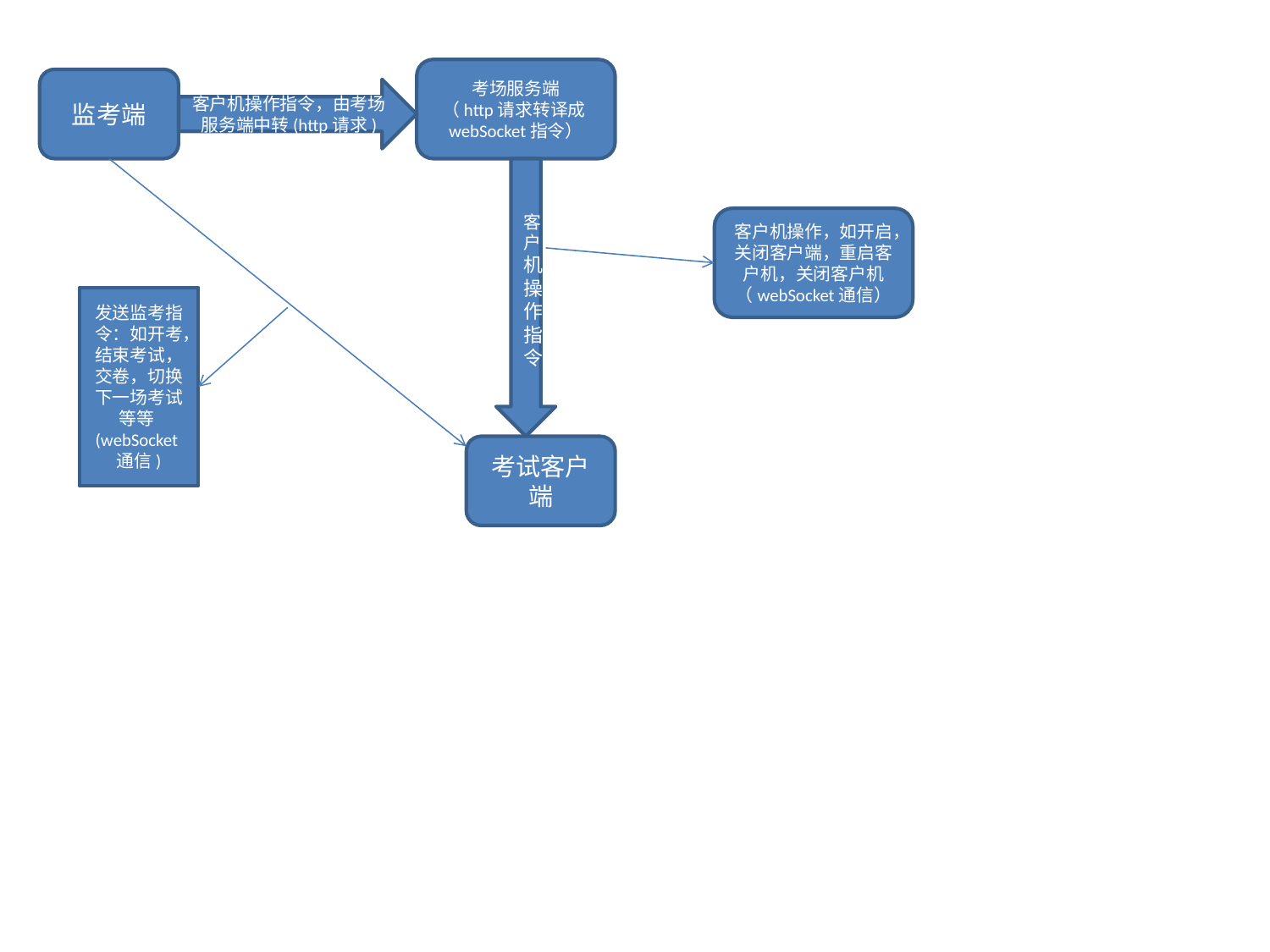

考场服务端
（http请求转译成webSocket指令）
监考端
客户机操作指令，由考场服务端中转(http请求)
客户机操作指令
客户机操作，如开启，关闭客户端，重启客户机，关闭客户机（webSocket通信）
发送监考指令：如开考，结束考试，交卷，切换下一场考试等等(webSocket通信)
考试客户端